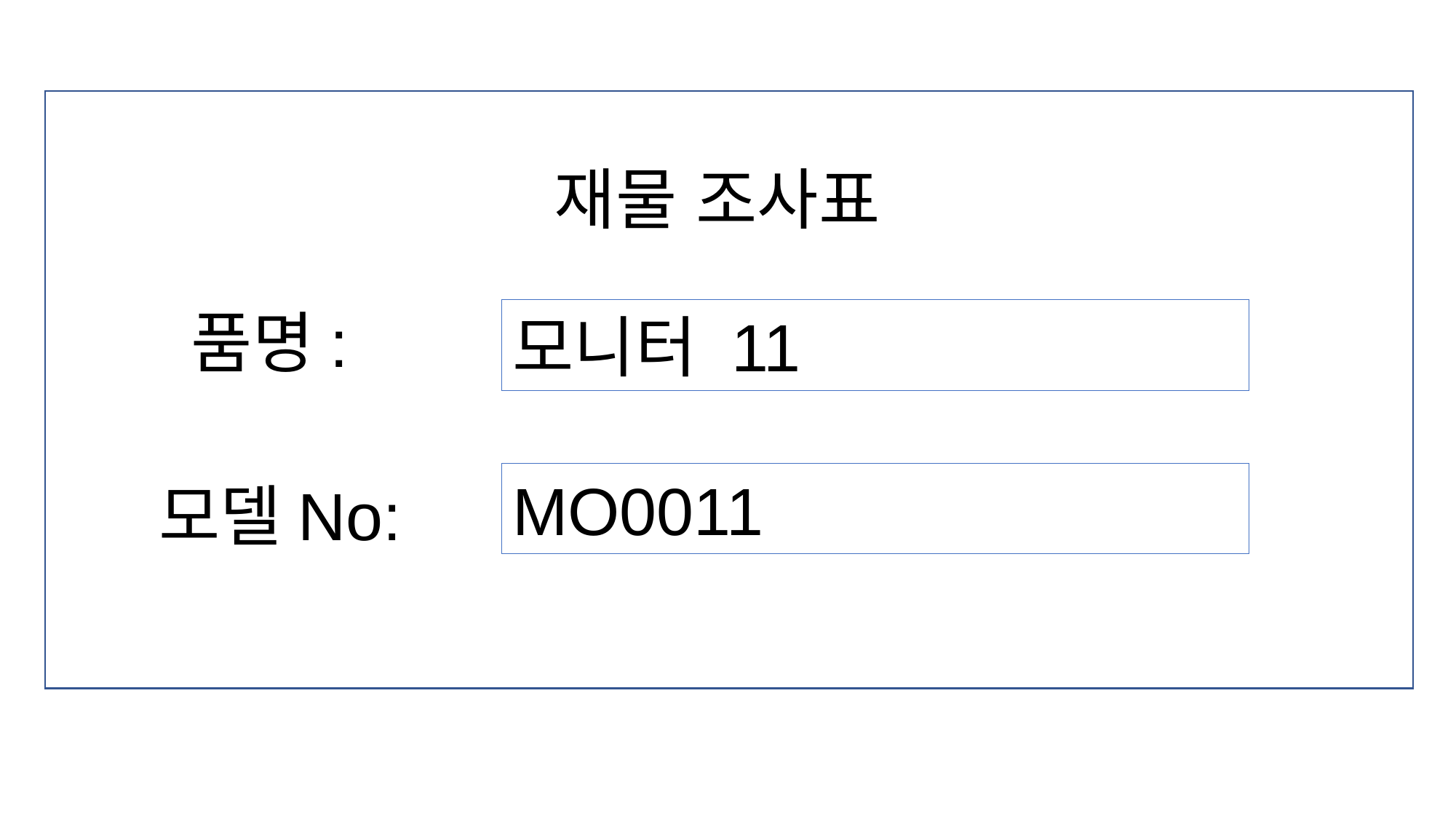

재물 조사표
품명:
모니터 11
MO0011
모델No: